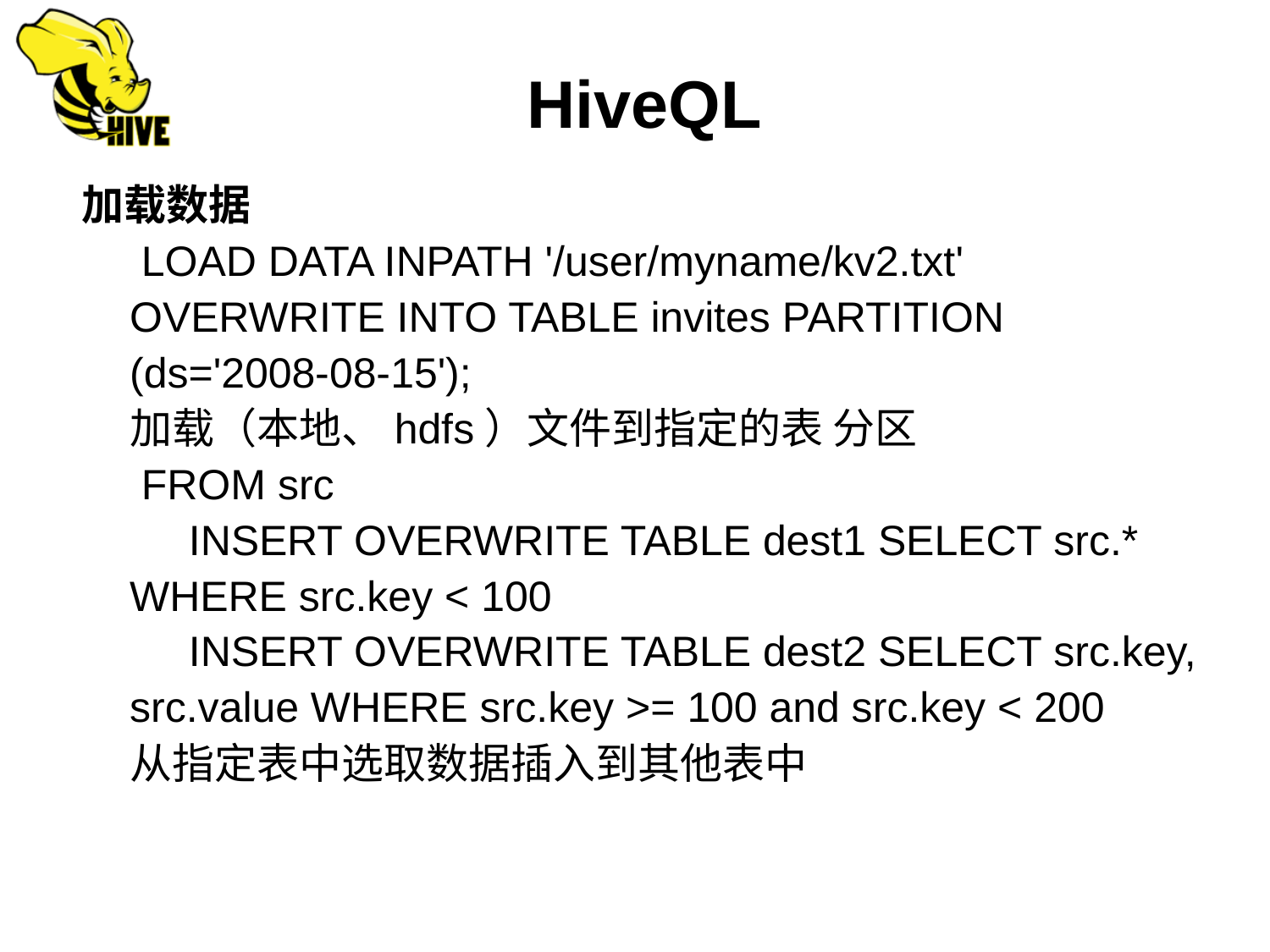

HiveQL
加载数据
     LOAD DATA INPATH '/user/myname/kv2.txt' OVERWRITE INTO TABLE invites PARTITION (ds='2008-08-15');
    加载（本地、hdfs）文件到指定的表 分区
     FROM src
     INSERT OVERWRITE TABLE dest1 SELECT src.* WHERE src.key < 100
     INSERT OVERWRITE TABLE dest2 SELECT src.key, src.value WHERE src.key >= 100 and src.key < 200
    从指定表中选取数据插入到其他表中